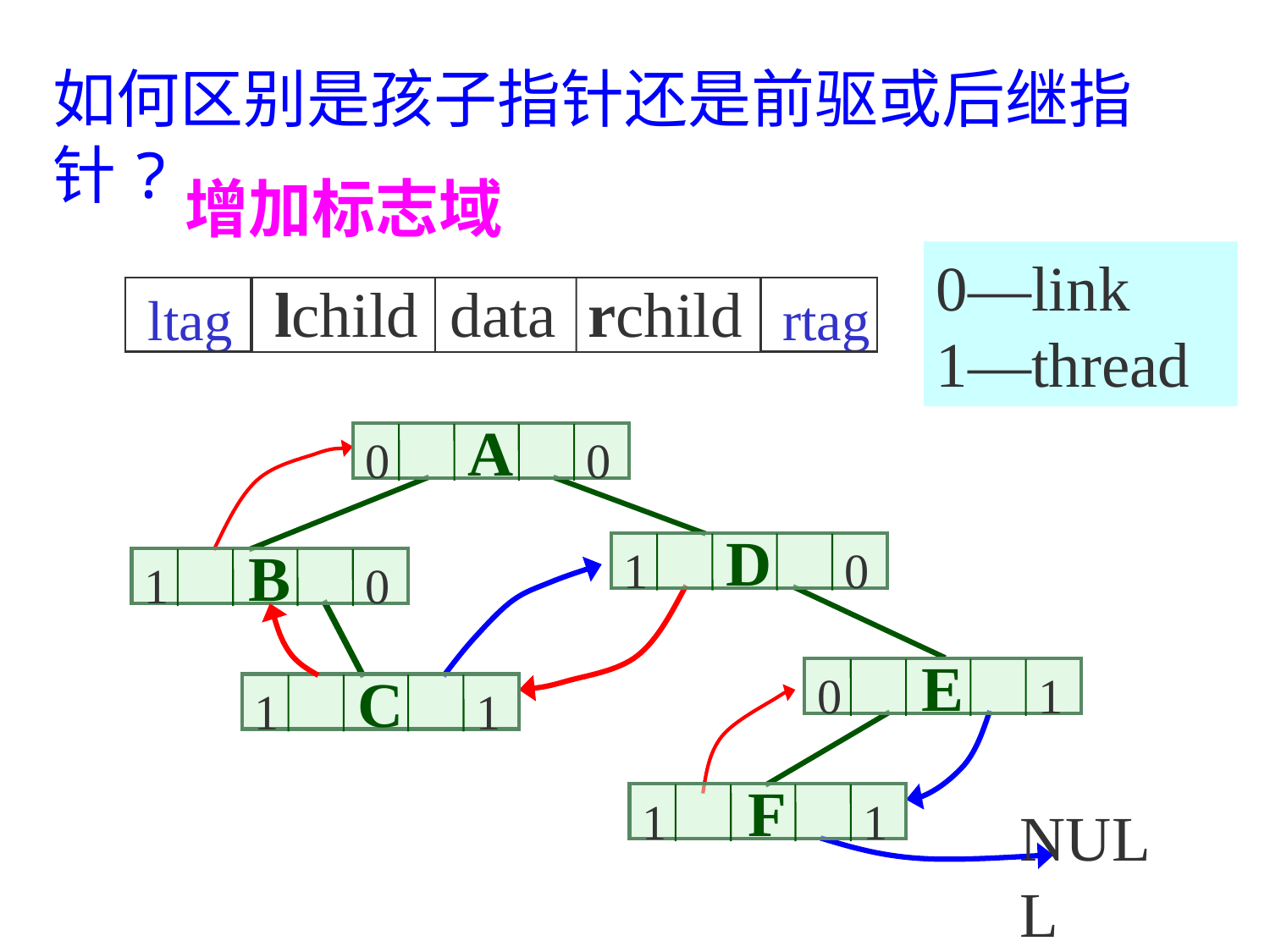

如何区别是孩子指针还是前驱或后继指针?
增加标志域
0—link
1—thread

lchild  data  rchild

ltag

rtag
A

0
0

D

1
0
1
0
B

E

0
1
C

1
1

F

1
1
NULL